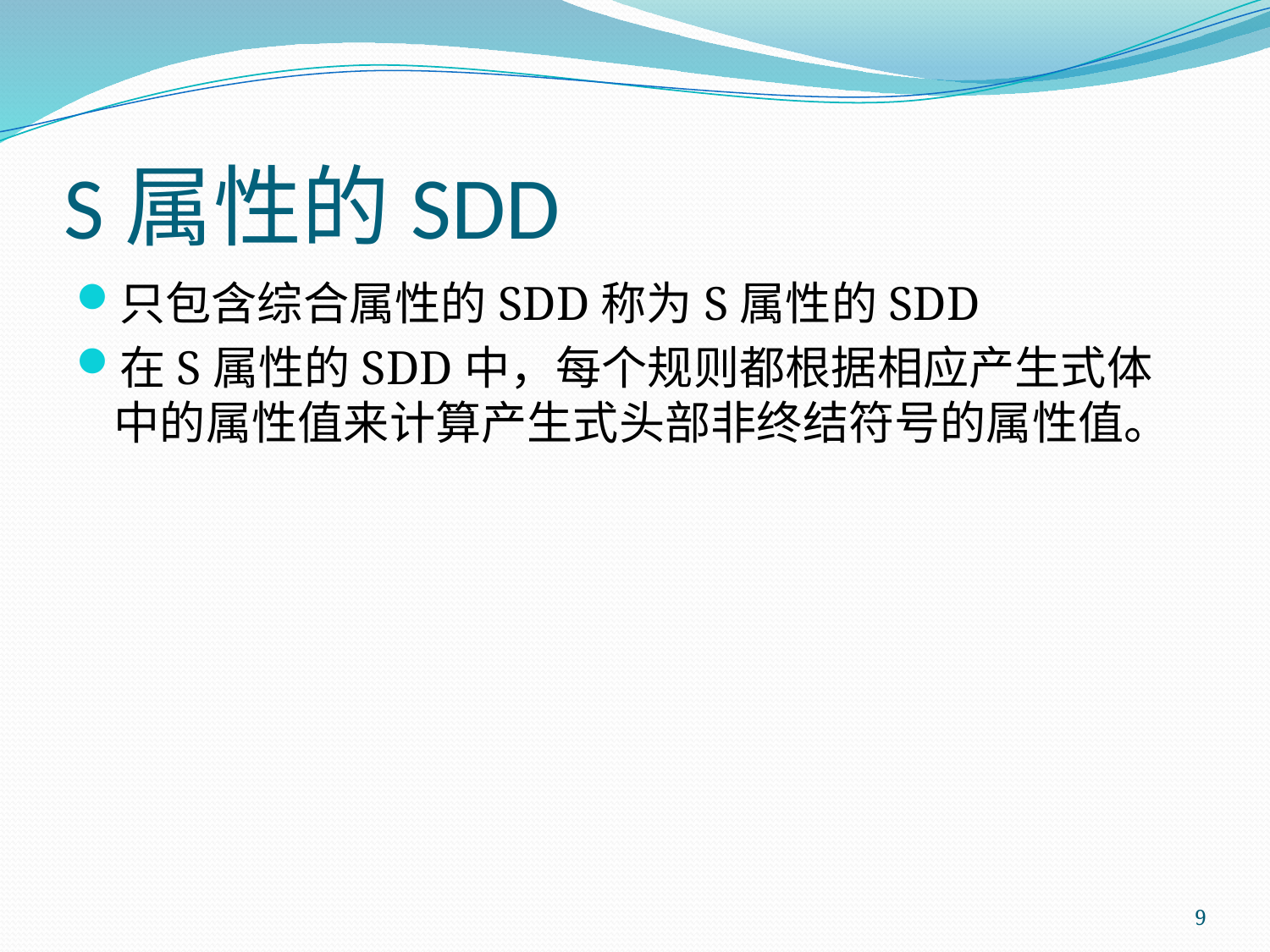

# S属性的SDD
只包含综合属性的SDD称为S属性的SDD
在S属性的SDD中，每个规则都根据相应产生式体中的属性值来计算产生式头部非终结符号的属性值。

9